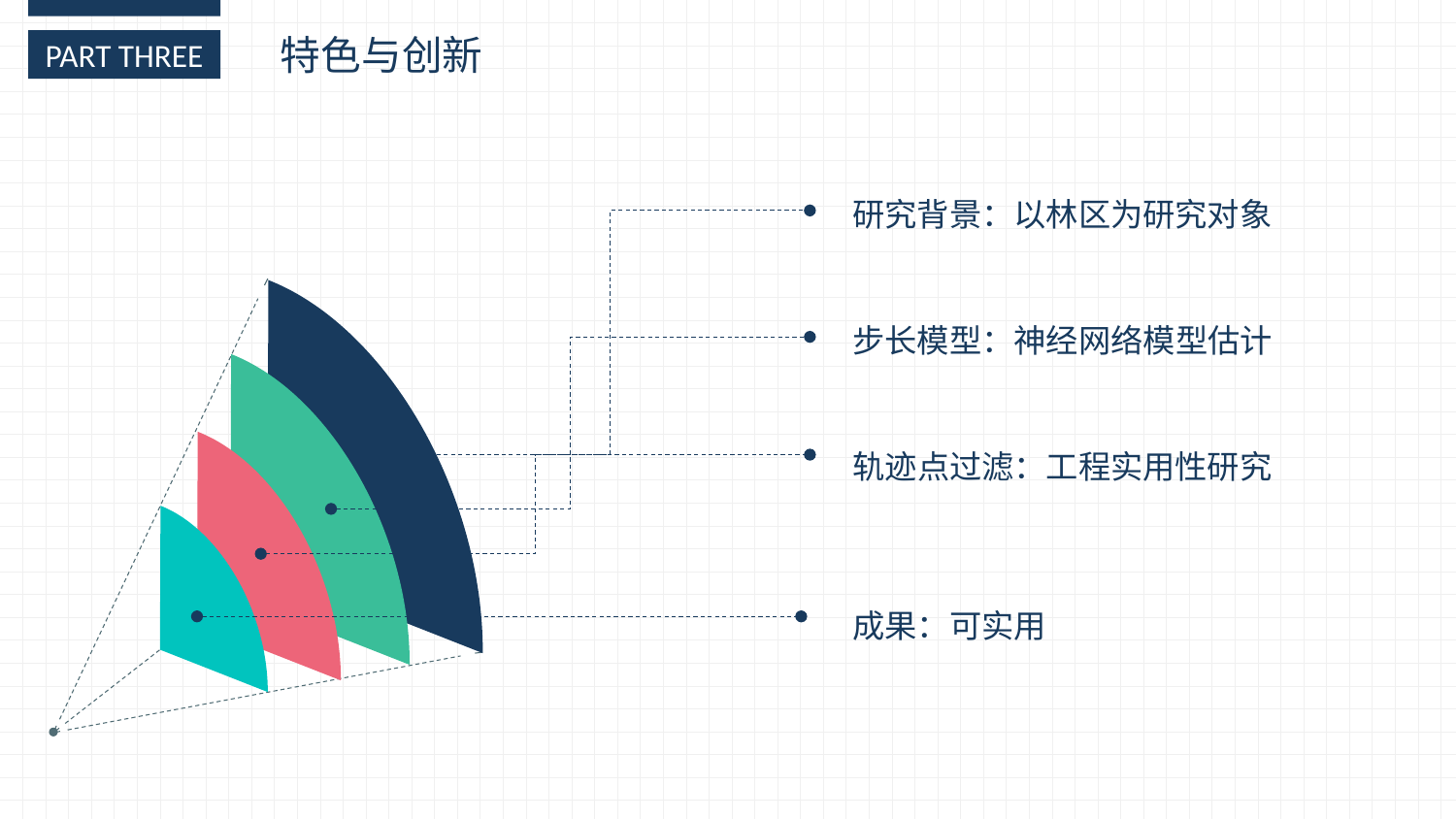

特色与创新
PART THREE
研究背景：以林区为研究对象

步长模型：神经网络模型估计

轨迹点过滤：工程实用性研究
成果：可实用